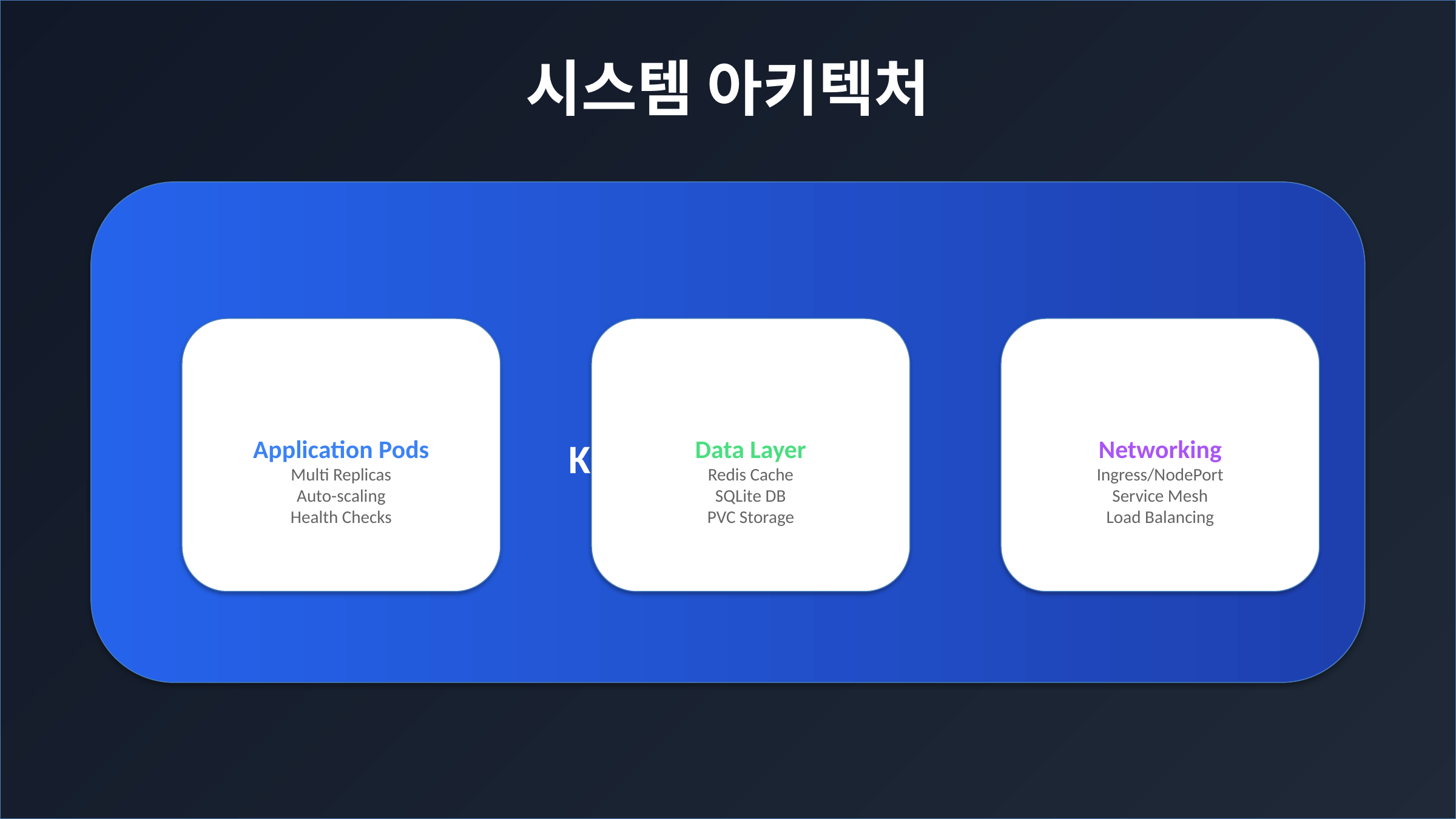

#
시스템 아키텍처

Kubernetes Cluster

Application Pods
Multi Replicas
Auto-scaling
Health Checks

Data Layer
Redis Cache
SQLite DB
PVC Storage

Networking
Ingress/NodePort
Service Mesh
Load Balancing